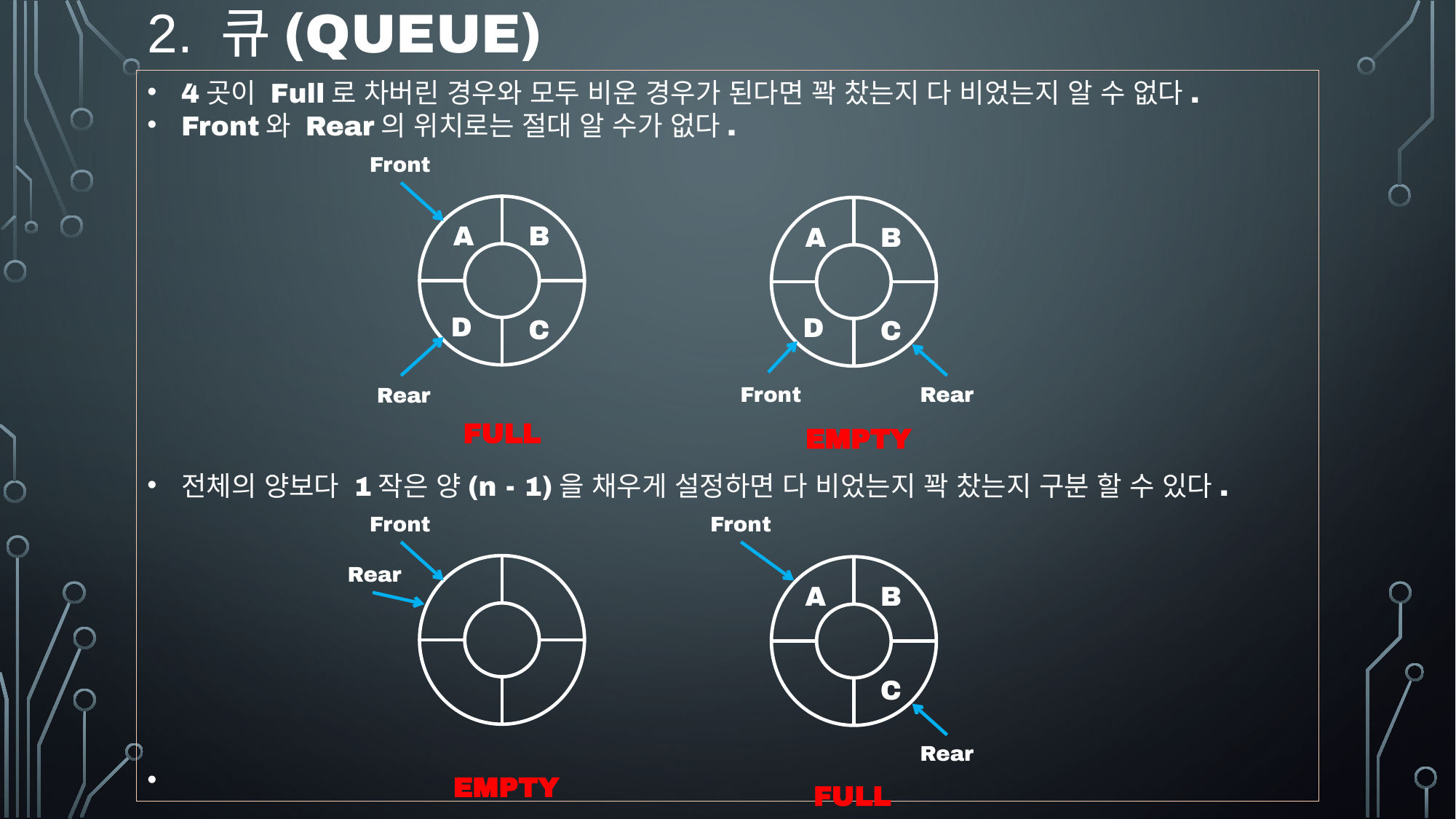

# 2. 큐(queue)
4곳이 Full로 차버린 경우와 모두 비운 경우가 된다면 꽉 찼는지 다 비었는지 알 수 없다.
Front와 Rear의 위치로는 절대 알 수가 없다.

전체의 양보다 1작은 양(n - 1)을 채우게 설정하면 다 비었는지 꽉 찼는지 구분 할 수 있다.

Front

A
B

C
Rear
D

A
B

C
Front
Rear
D
FULL
EMPTY
Front

Rear

Front

A
B

C
Rear

EMPTY
FULL